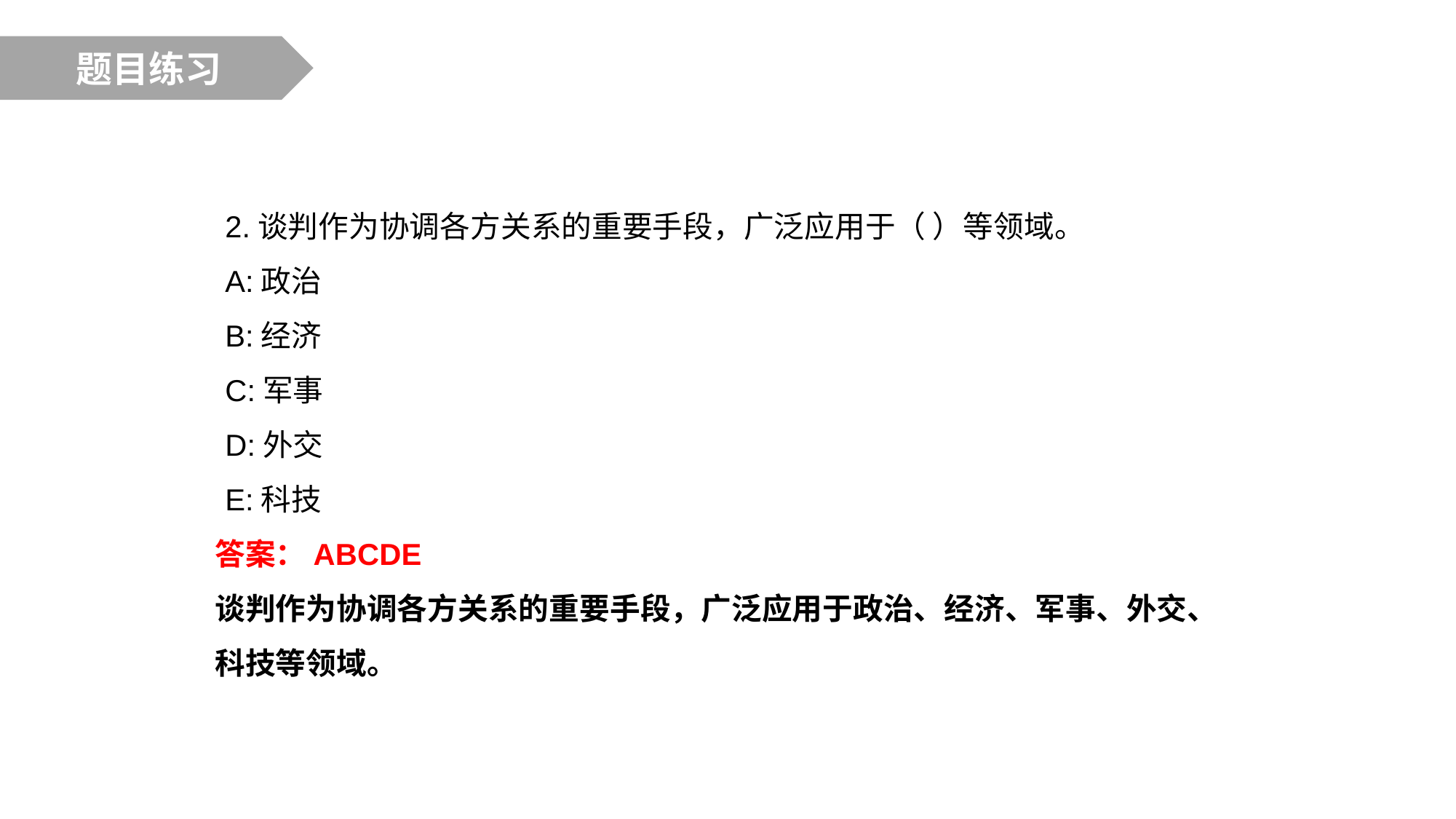

题目练习
2.谈判作为协调各方关系的重要手段，广泛应用于（ ）等领域。A:政治
B:经济
C:军事
D:外交
E:科技
答案：ABCDE
谈判作为协调各方关系的重要手段，广泛应用于政治、经济、军事、外交、科技等领域。